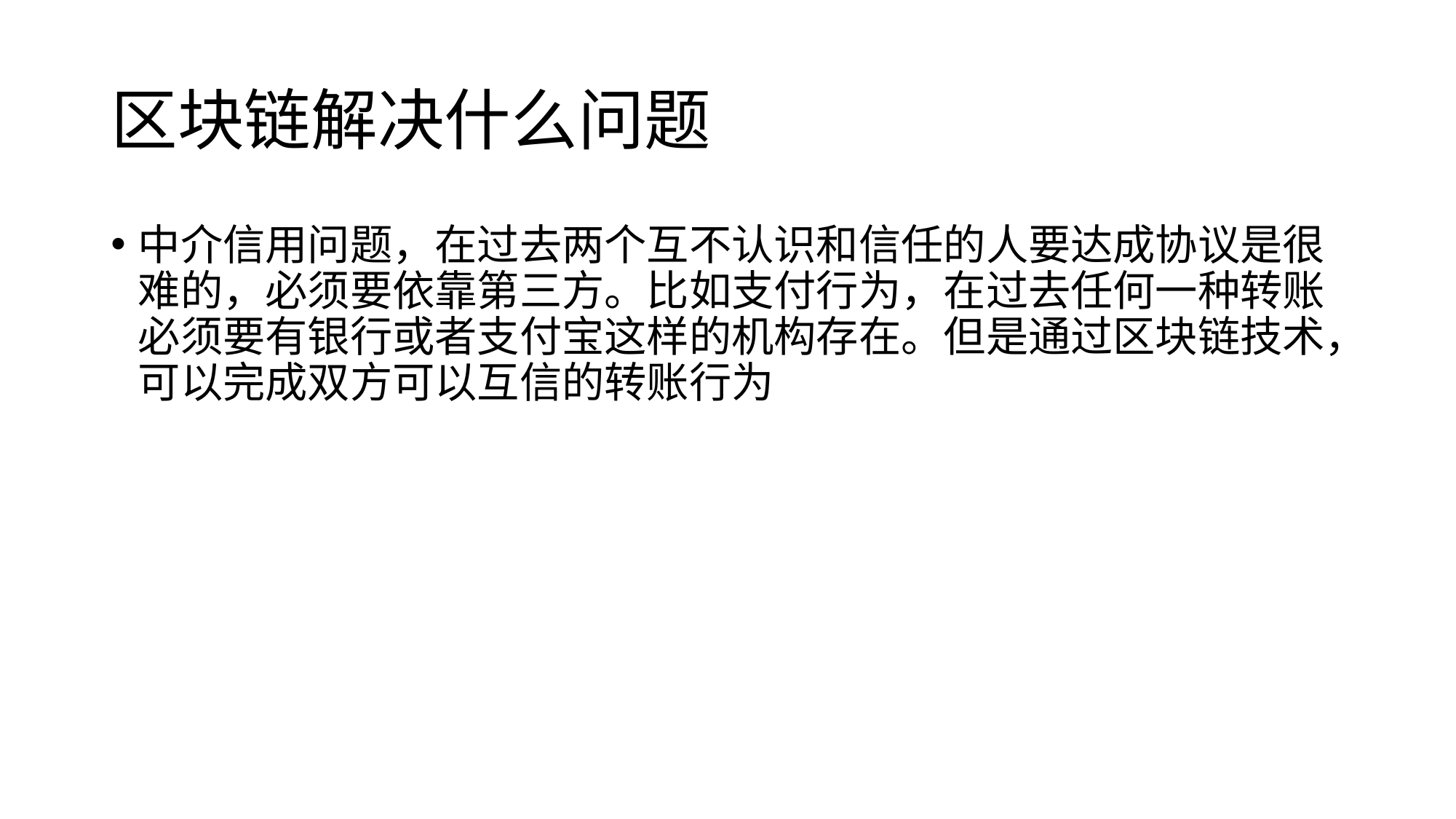

# 区块链解决什么问题
中介信用问题，在过去两个互不认识和信任的人要达成协议是很难的，必须要依靠第三方。比如支付行为，在过去任何一种转账必须要有银行或者支付宝这样的机构存在。但是通过区块链技术，可以完成双方可以互信的转账行为